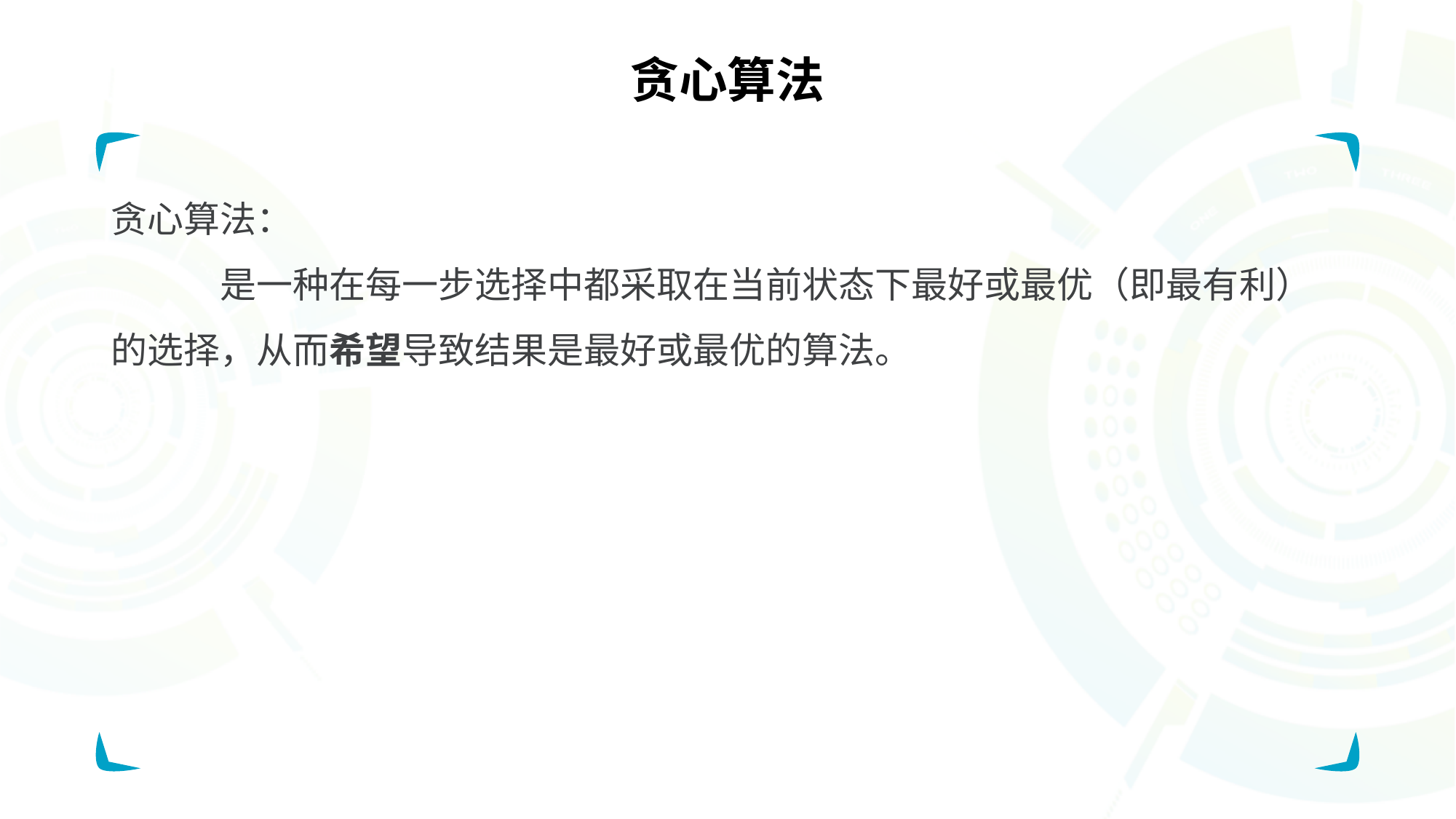

# 贪心算法

贪心算法：
	是一种在每一步选择中都采取在当前状态下最好或最优（即最有利）的选择，从而希望导致结果是最好或最优的算法。